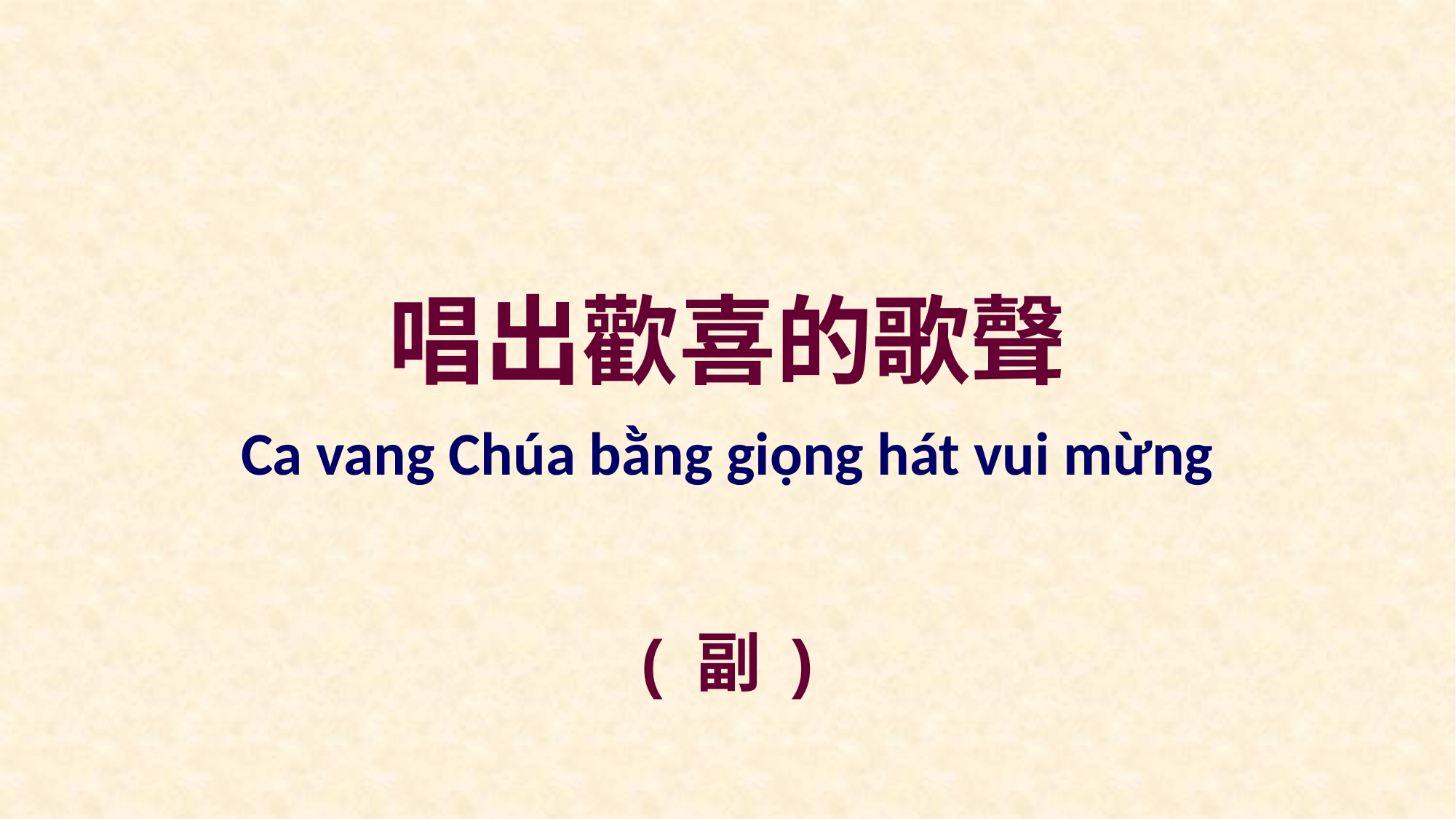

唱出歡喜的歌聲
Ca vang Chúa bằng giọng hát vui mừng
( 副 )